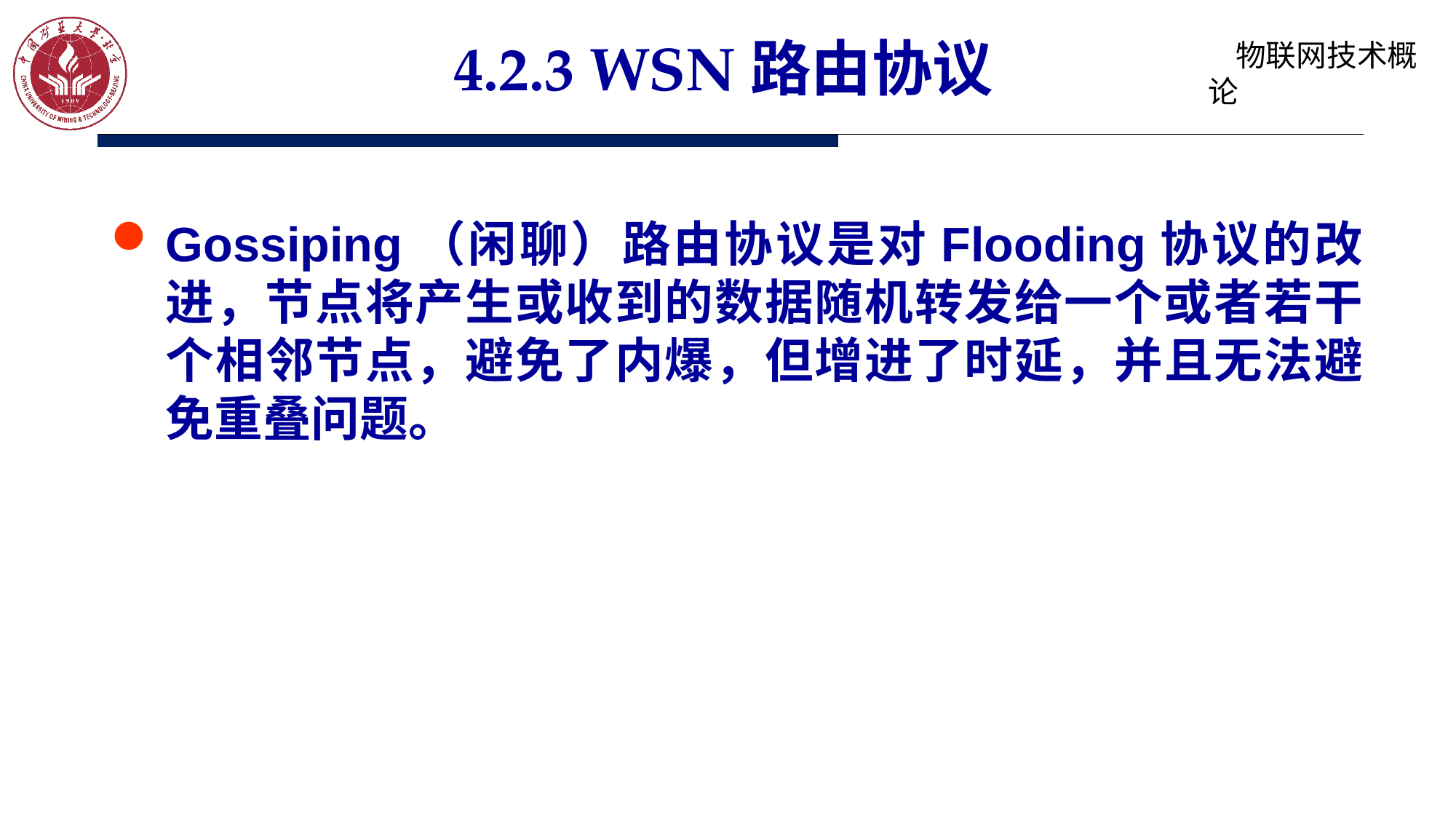

# 4.2.3 WSN路由协议

Gossiping（闲聊）路由协议是对Flooding协议的改进，节点将产生或收到的数据随机转发给一个或者若干个相邻节点，避免了内爆，但增进了时延，并且无法避免重叠问题。